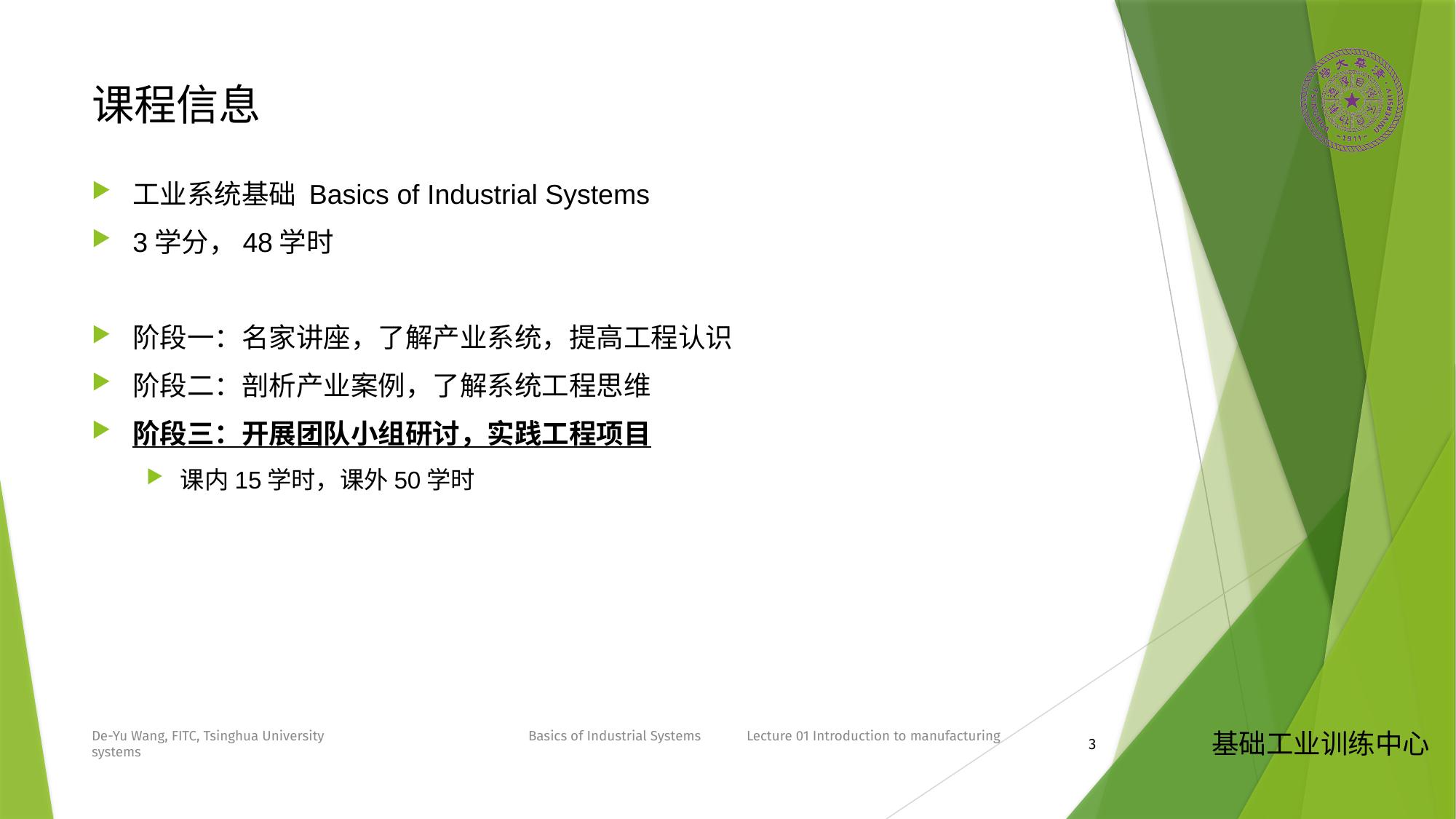

# 课程信息
工业系统基础 Basics of Industrial Systems
3学分，48学时

阶段一：名家讲座，了解产业系统，提高工程认识
阶段二：剖析产业案例，了解系统工程思维
阶段三：开展团队小组研讨，实践工程项目
课内15学时，课外50学时
3